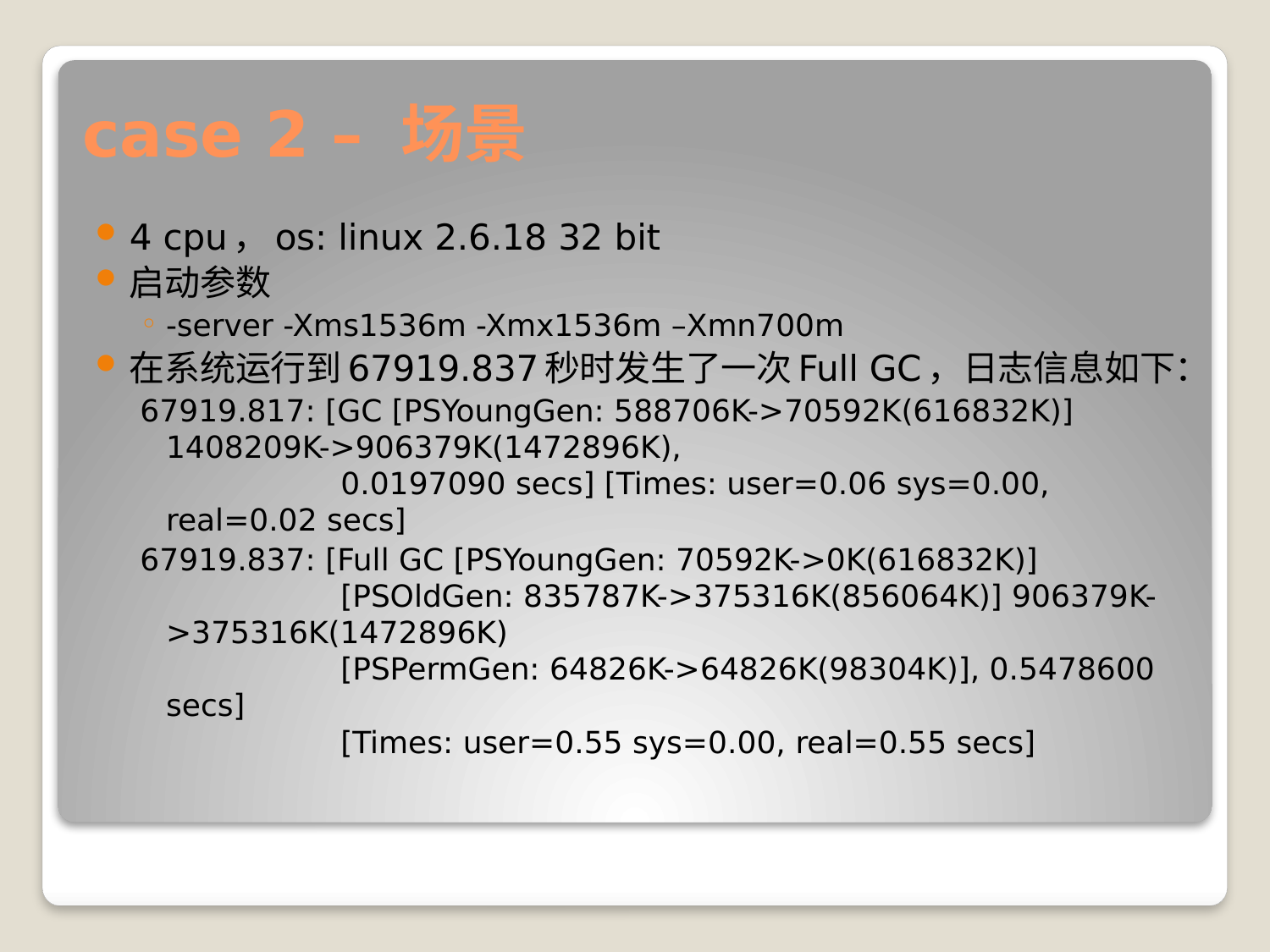

# case 2 – 场景
4 cpu，os: linux 2.6.18 32 bit
启动参数
-server -Xms1536m -Xmx1536m –Xmn700m
在系统运行到67919.837秒时发生了一次Full GC，日志信息如下：
67919.817: [GC [PSYoungGen: 588706K->70592K(616832K)] 1408209K->906379K(1472896K),
                  0.0197090 secs] [Times: user=0.06 sys=0.00, real=0.02 secs]
67919.837: [Full GC [PSYoungGen: 70592K->0K(616832K)]
                  [PSOldGen: 835787K->375316K(856064K)] 906379K->375316K(1472896K)
                  [PSPermGen: 64826K->64826K(98304K)], 0.5478600 secs]
                  [Times: user=0.55 sys=0.00, real=0.55 secs]